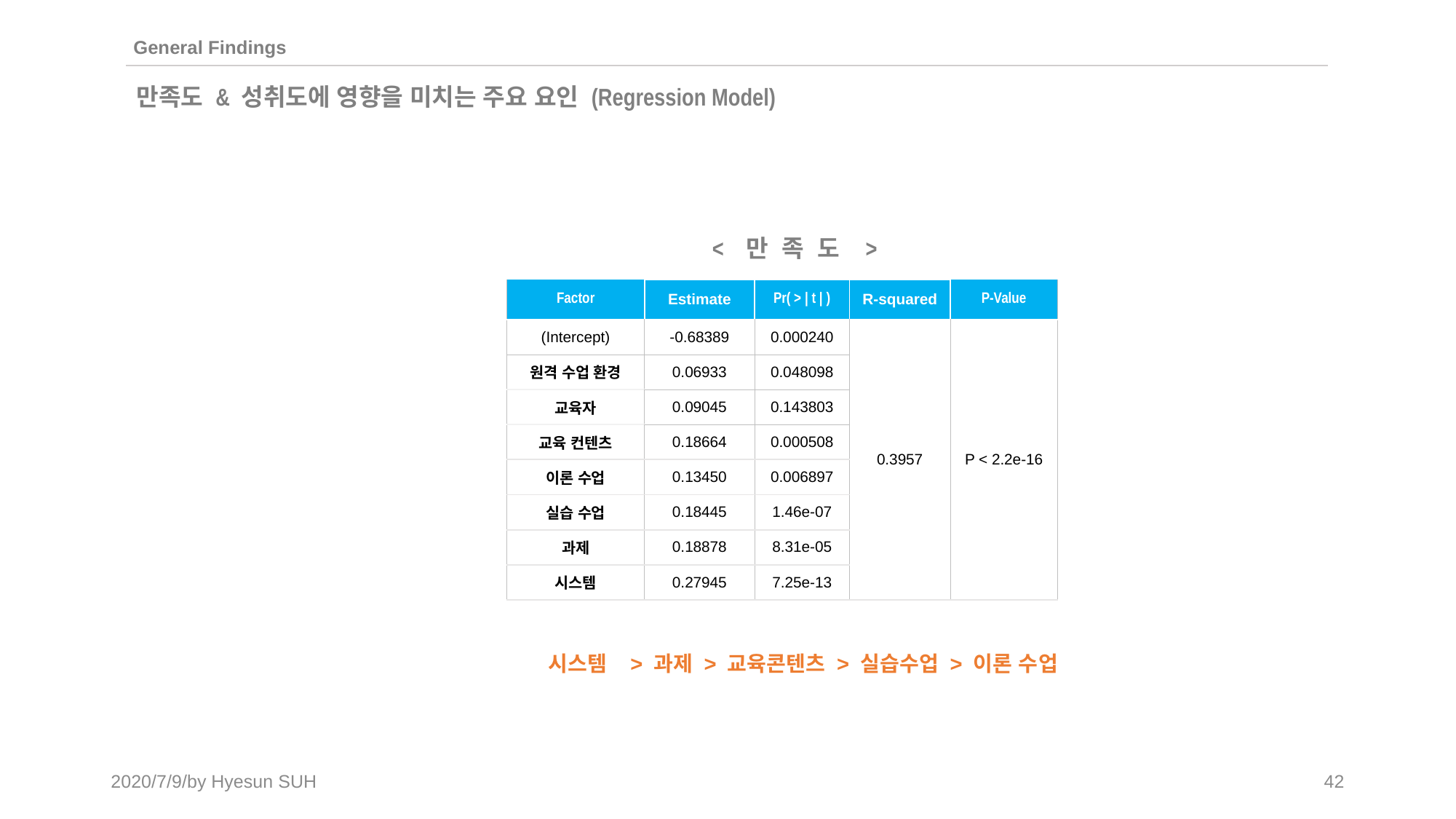

General Findings
만족도 & 성취도에 영향을 미치는 주요 요인 (Regression Model)
<   만  족  도   >
| Factor | Estimate | Pr( > | t | ) | R-squared | P-Value |
| --- | --- | --- | --- | --- |
| (Intercept) | -0.68389 | 0.000240 | 0.3957 | P < 2.2e-16 |
| 원격 수업 환경 | 0.06933 | 0.048098 |  |  |
| 교육자 | 0.09045 | 0.143803 |  |  |
| 교육 컨텐츠 | 0.18664 | 0.000508 |  |  |
| 이론 수업 | 0.13450 | 0.006897 |  |  |
| 실습 수업 | 0.18445 | 1.46e-07 |  |  |
| 과제 | 0.18878 | 8.31e-05 |  |  |
| 시스템 | 0.27945 | 7.25e-13 |  |  |
시스템   > 과제 > 교육콘텐츠 > 실습수업 > 이론 수업
2020/7/9/by Hyesun SUH
42